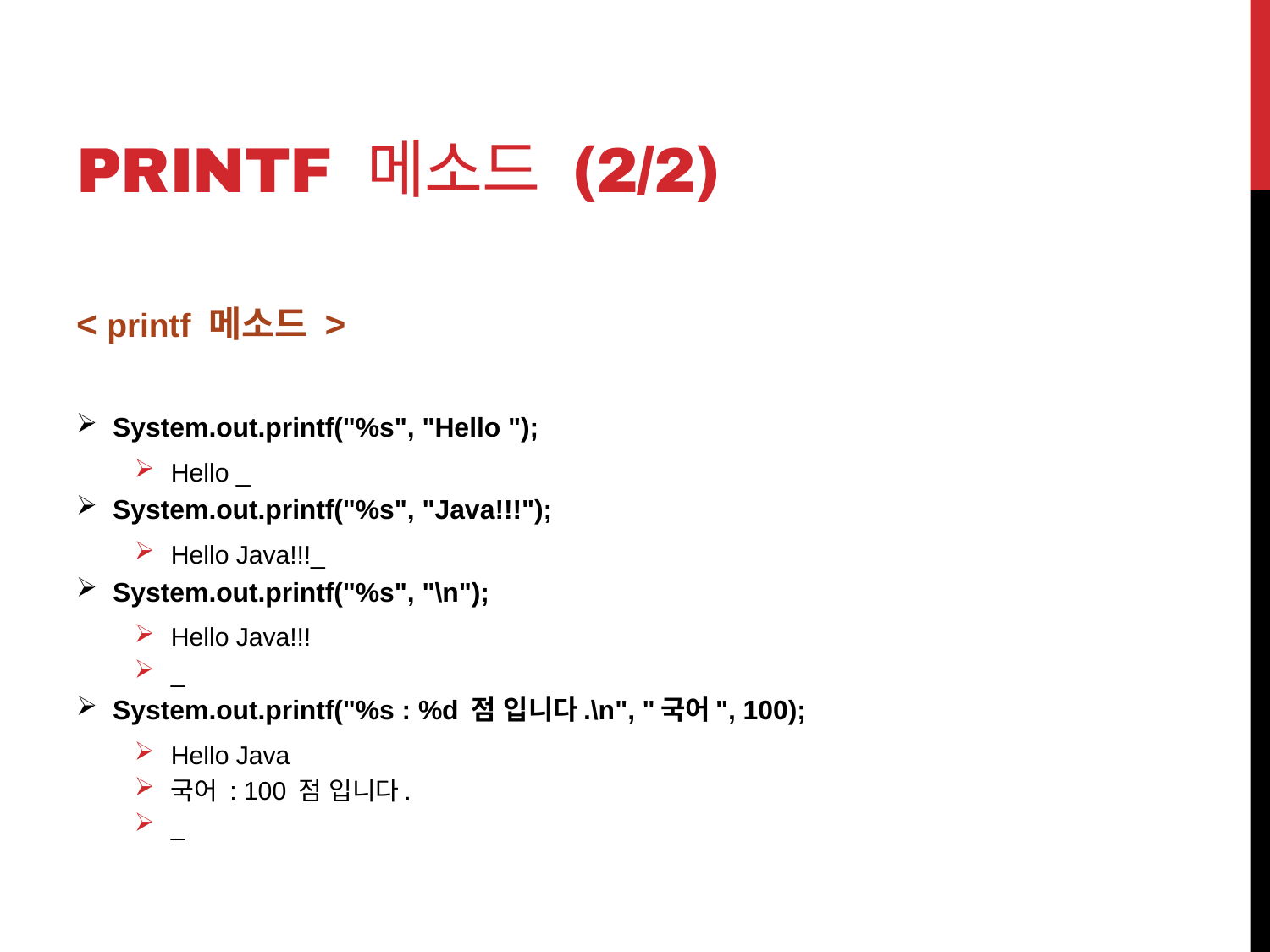

# printf 메소드 (2/2)

< printf 메소드 >

System.out.printf("%s", "Hello ");
Hello _
System.out.printf("%s", "Java!!!");
Hello Java!!!_
System.out.printf("%s", "\n");
Hello Java!!!
_
System.out.printf("%s : %d 점 입니다.\n", "국어", 100);
Hello Java
국어 : 100 점 입니다.
_